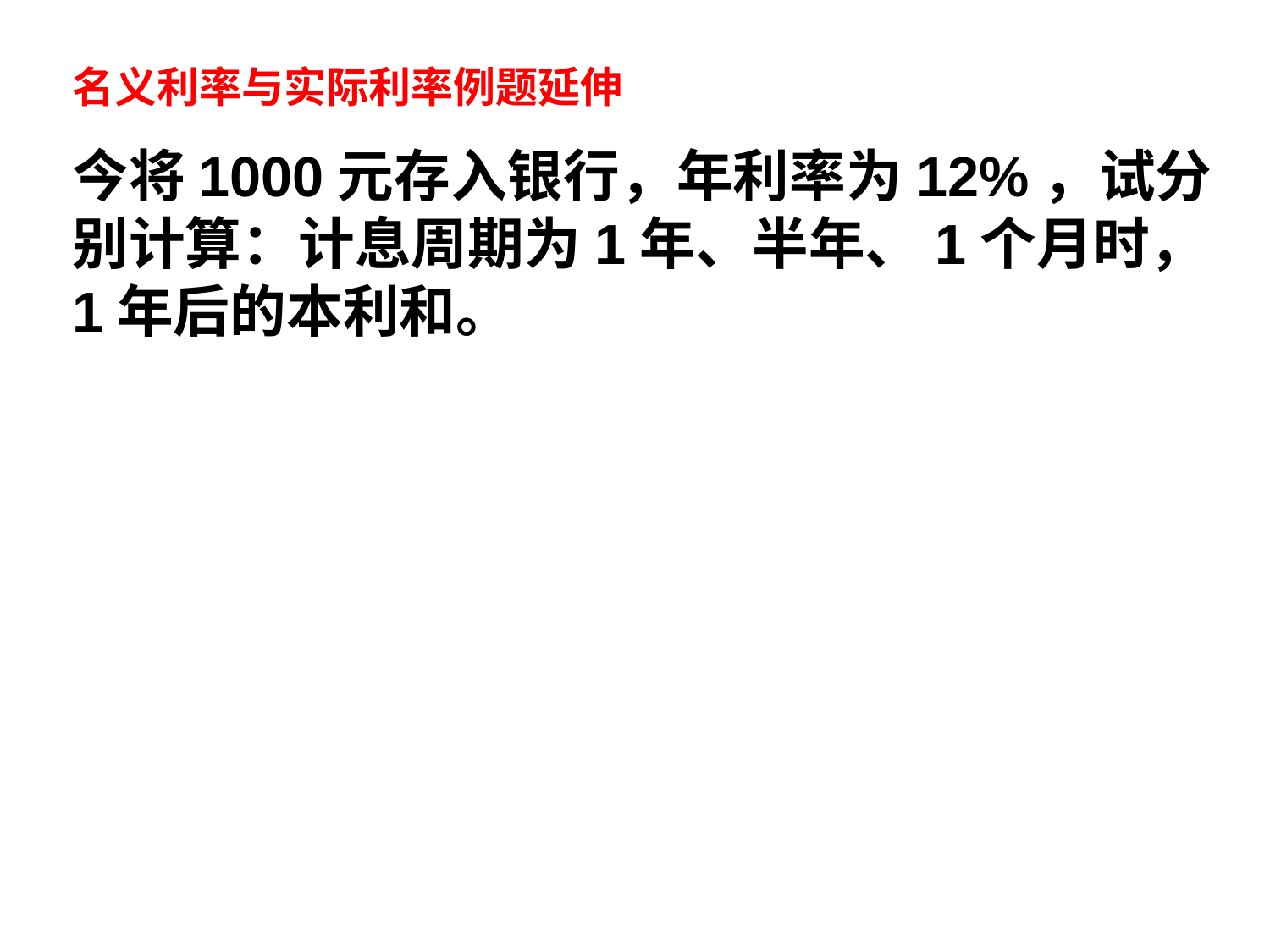

名义利率与实际利率例题延伸
今将1000元存入银行，年利率为12%，试分别计算：计息周期为1年、半年、1个月时，1年后的本利和。